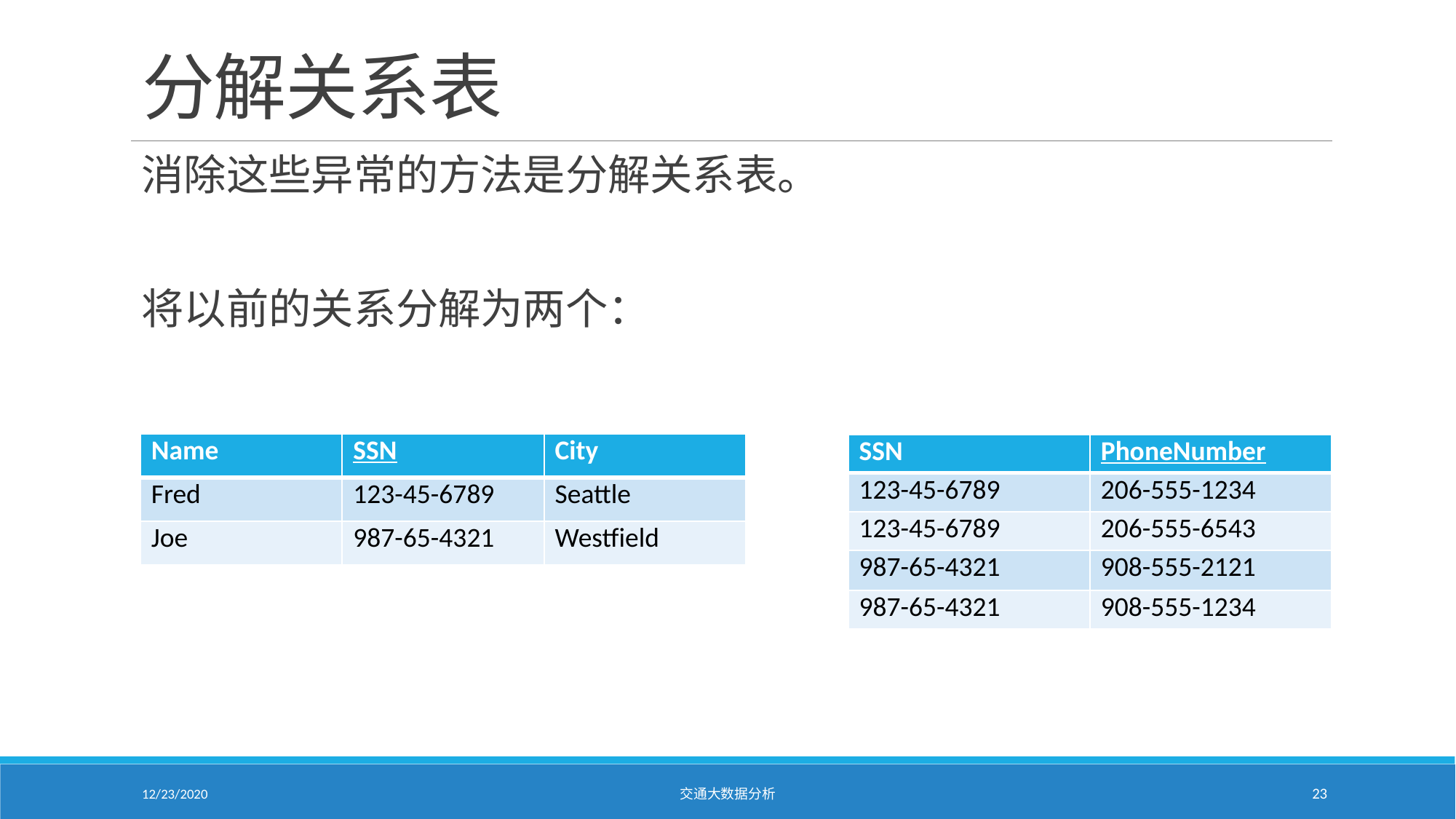

# 分解关系表
消除这些异常的方法是分解关系表。

将以前的关系分解为两个：
| Name | SSN | City |
| --- | --- | --- |
| Fred | 123-45-6789 | Seattle |
| Joe | 987-65-4321 | Westfield |
| SSN | PhoneNumber |
| --- | --- |
| 123-45-6789 | 206-555-1234 |
| 123-45-6789 | 206-555-6543 |
| 987-65-4321 | 908-555-2121 |
| 987-65-4321 | 908-555-1234 |
12/23/2020
交通大数据分析
23